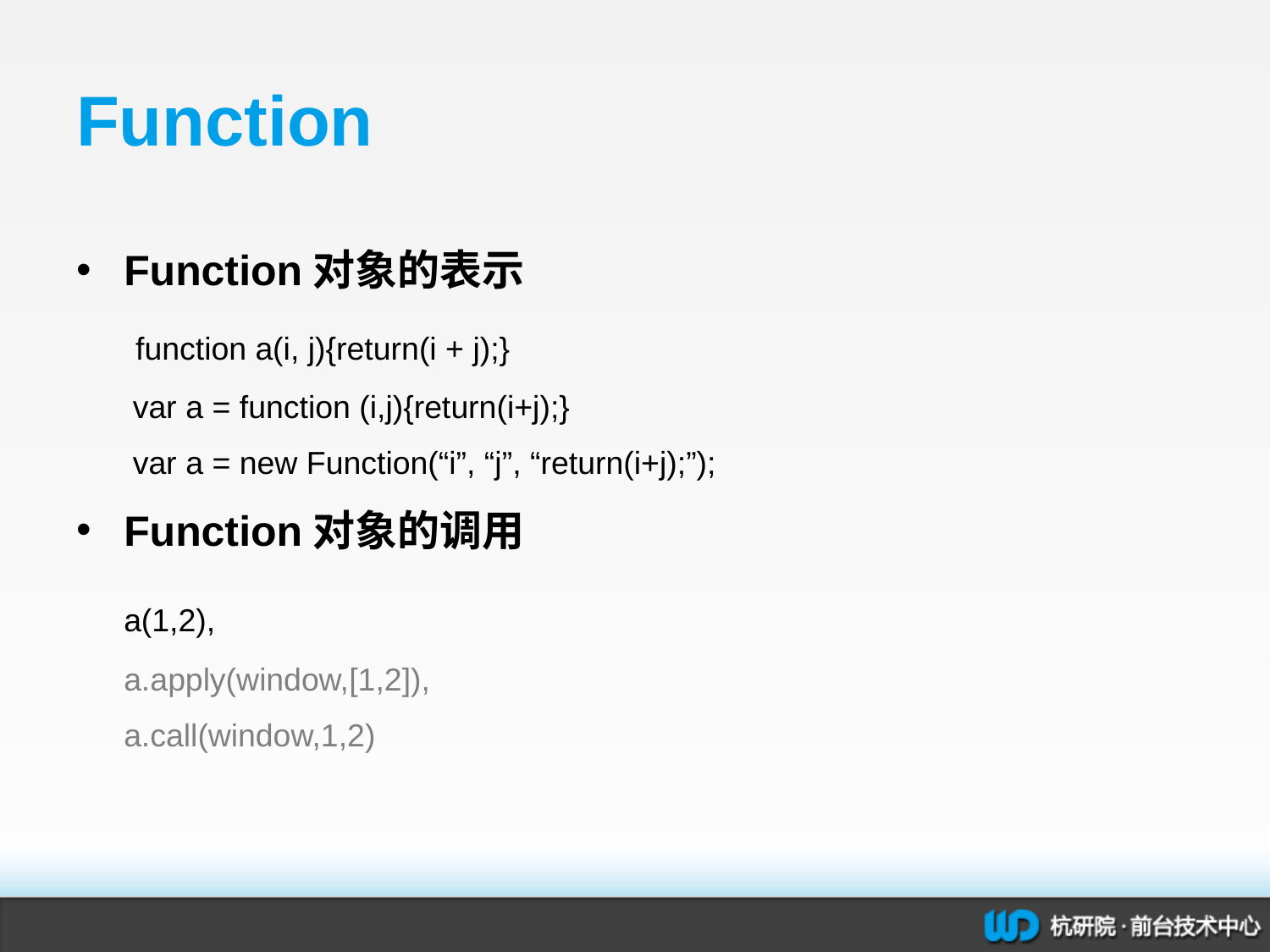

# Function
Function对象的表示
	 function a(i, j){return(i + j);}
	 var a = function (i,j){return(i+j);}
	 var a = new Function(“i”, “j”, “return(i+j);”);
Function对象的调用
	a(1,2),
	a.apply(window,[1,2]),
	a.call(window,1,2)